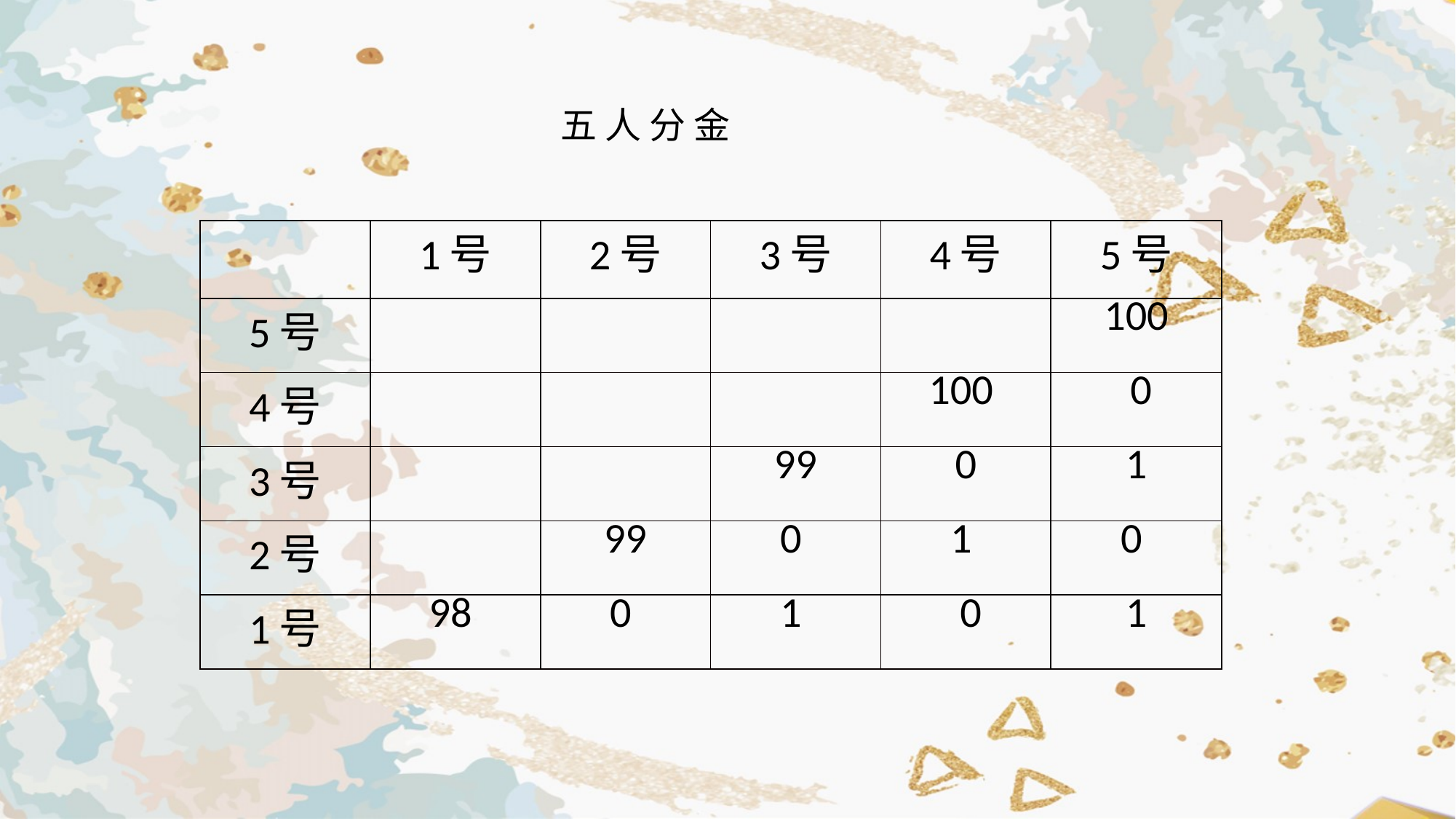

五 人 分 金
|  | 1号 | 2号 | 3号 | 4号 | 5号 |
| --- | --- | --- | --- | --- | --- |
| 5号 |  |  |  |  | 100 |
| 4号 |  |  |  | 100 | 0 |
| 3号 |  |  | 99 | 0 | 1 |
| 2号 |  | 99 | 0 | 1 | 0 |
| 1号 | 98 | 0 | 1 | 0 | 1 |